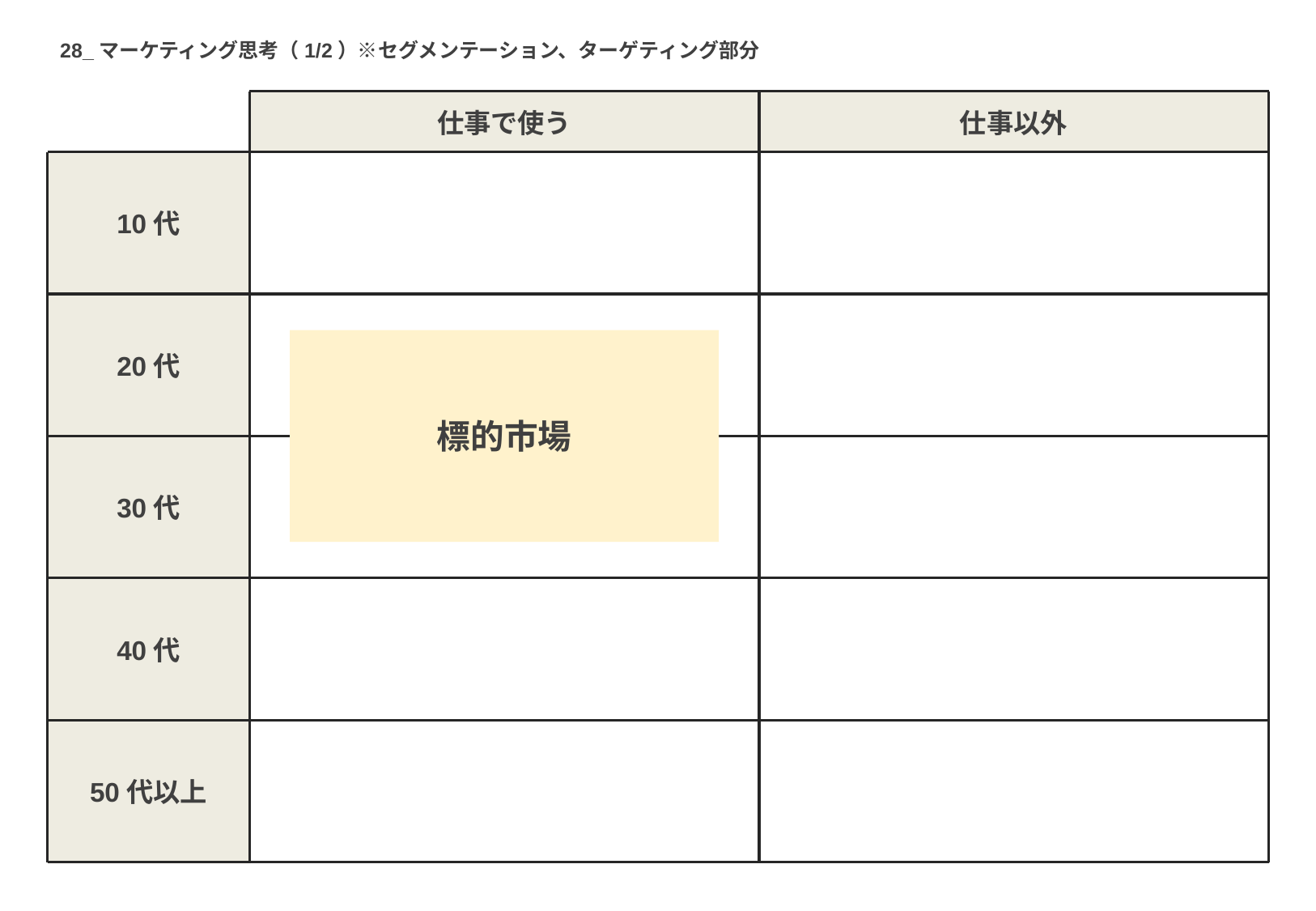

28_マーケティング思考（1/2）※セグメンテーション、ターゲティング部分

仕事で使う
仕事以外

10代

20代
標的市場
30代
40代
50代以上